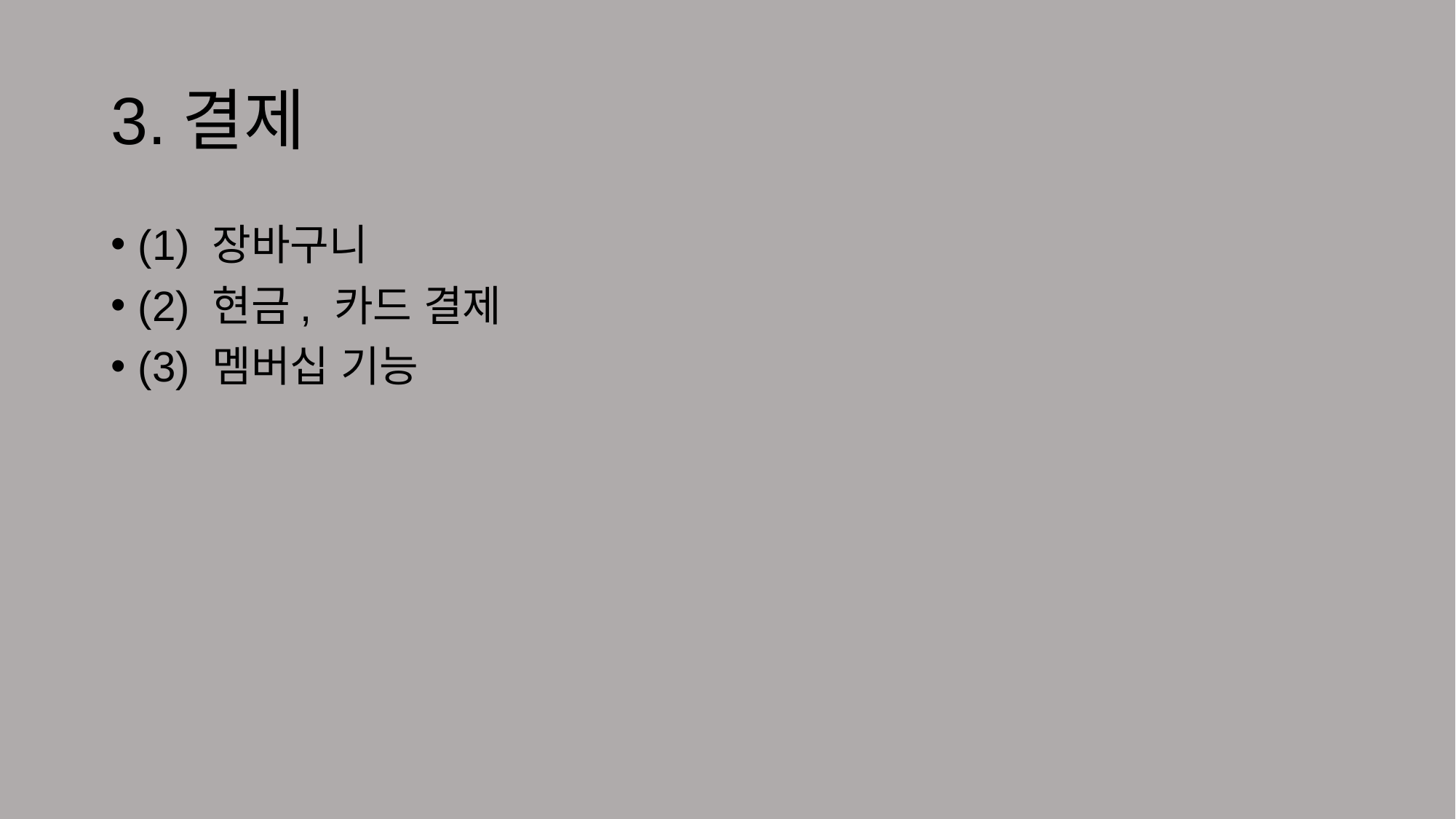

# 3.결제
(1) 장바구니
(2) 현금, 카드 결제
(3) 멤버십 기능